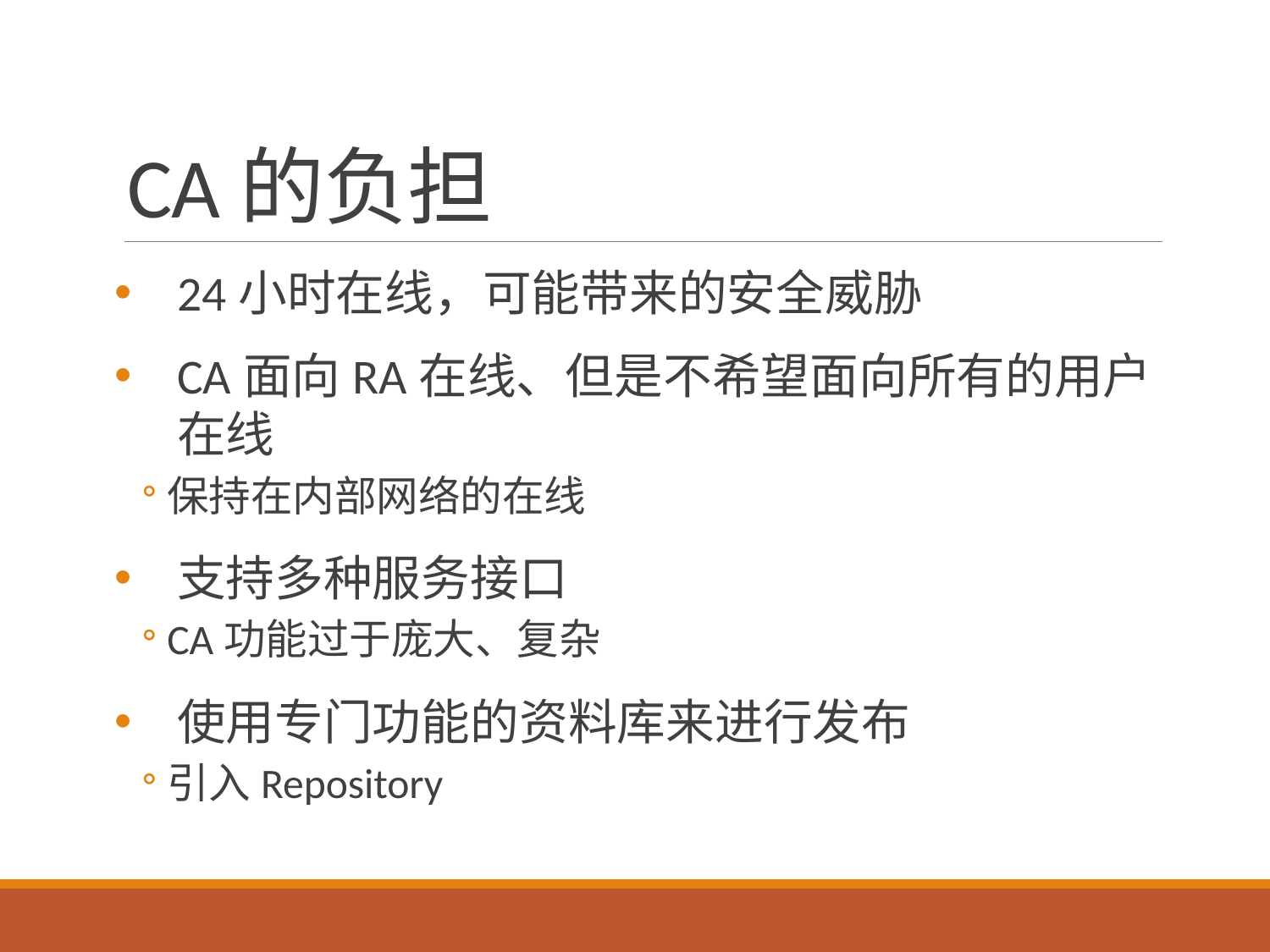

# CA的负担
24小时在线，可能带来的安全威胁
CA面向RA在线、但是不希望面向所有的用户在线
保持在内部网络的在线
支持多种服务接口
CA功能过于庞大、复杂
使用专门功能的资料库来进行发布
引入Repository
43